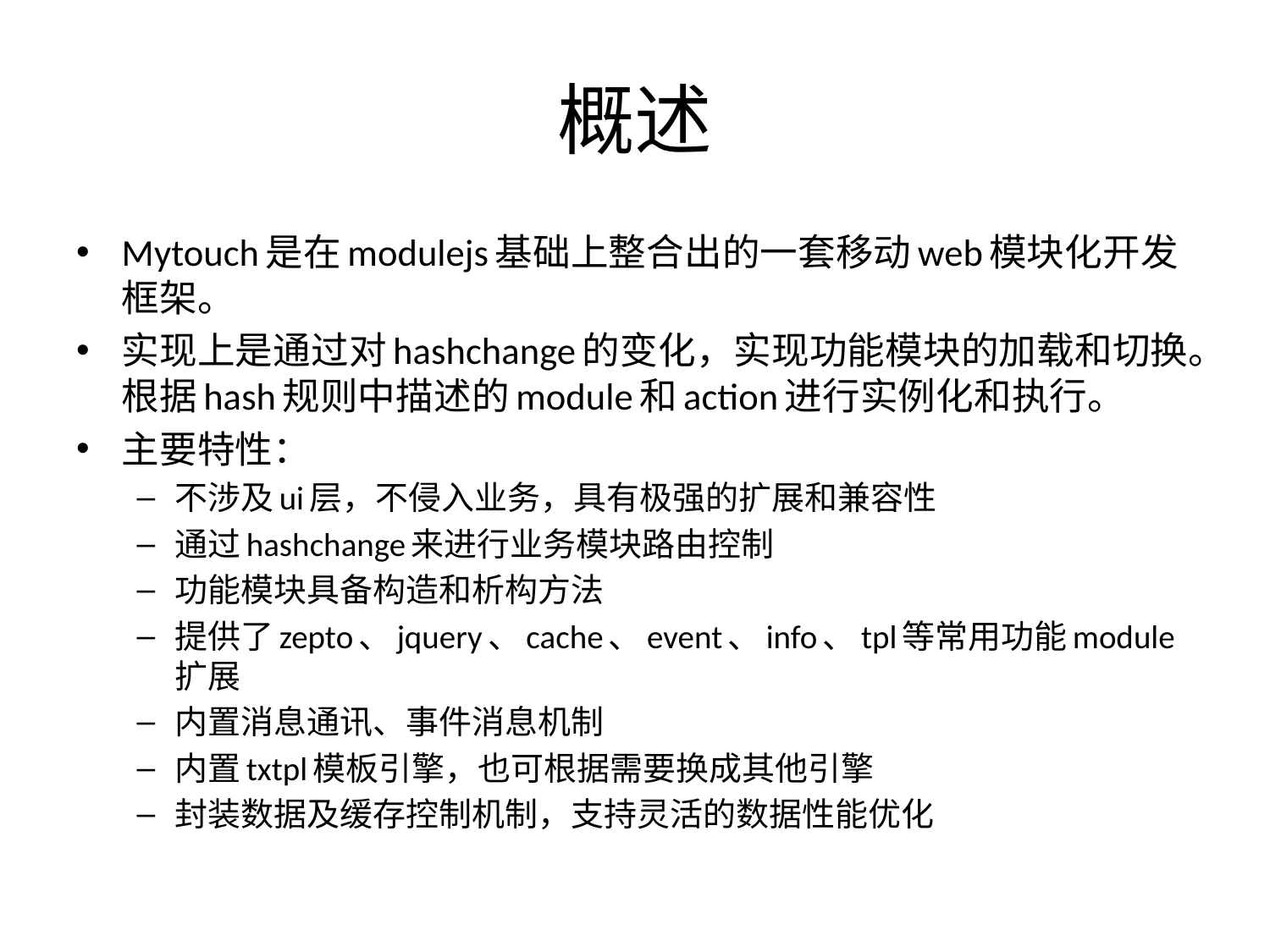

# 概述
Mytouch是在modulejs基础上整合出的一套移动web模块化开发框架。
实现上是通过对hashchange的变化，实现功能模块的加载和切换。根据hash规则中描述的module和action进行实例化和执行。
主要特性：
不涉及ui层，不侵入业务，具有极强的扩展和兼容性
通过hashchange来进行业务模块路由控制
功能模块具备构造和析构方法
提供了zepto、jquery、cache、event、info、tpl等常用功能module扩展
内置消息通讯、事件消息机制
内置txtpl模板引擎，也可根据需要换成其他引擎
封装数据及缓存控制机制，支持灵活的数据性能优化